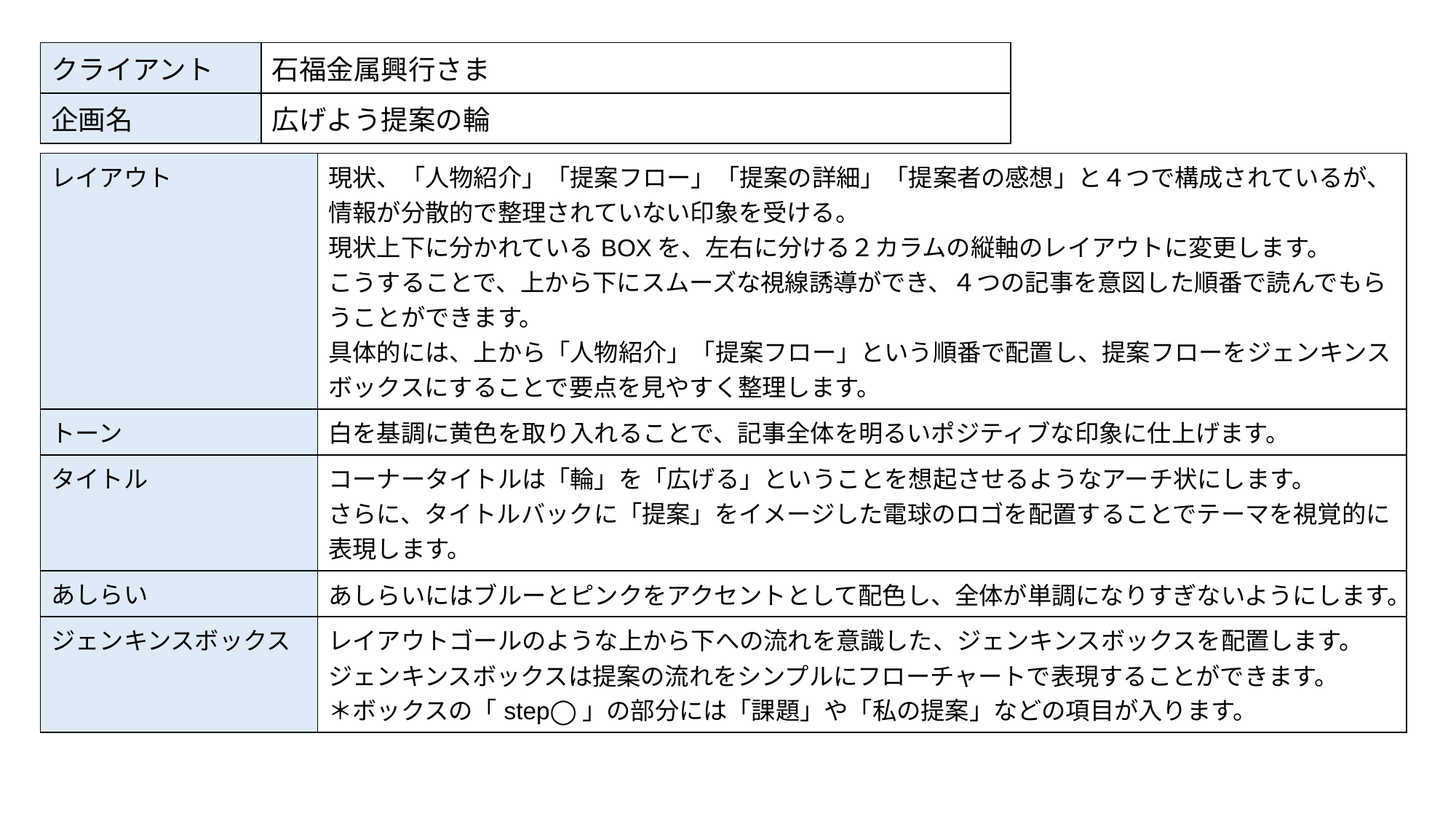

| クライアント | 石福金属興行さま |
| --- | --- |
| 企画名 | 広げよう提案の輪 |
| レイアウト | 現状、「人物紹介」「提案フロー」「提案の詳細」「提案者の感想」と４つで構成されているが、情報が分散的で整理されていない印象を受ける。 現状上下に分かれているBOXを、左右に分ける２カラムの縦軸のレイアウトに変更します。 こうすることで、上から下にスムーズな視線誘導ができ、４つの記事を意図した順番で読んでもらうことができます。 具体的には、上から「人物紹介」「提案フロー」という順番で配置し、提案フローをジェンキンスボックスにすることで要点を見やすく整理します。 |
| --- | --- |
| トーン | 白を基調に黄色を取り入れることで、記事全体を明るいポジティブな印象に仕上げます。 |
| タイトル | コーナータイトルは「輪」を「広げる」ということを想起させるようなアーチ状にします。 さらに、タイトルバックに「提案」をイメージした電球のロゴを配置することでテーマを視覚的に表現します。 |
| あしらい | あしらいにはブルーとピンクをアクセントとして配色し、全体が単調になりすぎないようにします。 |
| ジェンキンスボックス | レイアウトゴールのような上から下への流れを意識した、ジェンキンスボックスを配置します。 ジェンキンスボックスは提案の流れをシンプルにフローチャートで表現することができます。 ＊ボックスの「step◯」の部分には「課題」や「私の提案」などの項目が入ります。 |